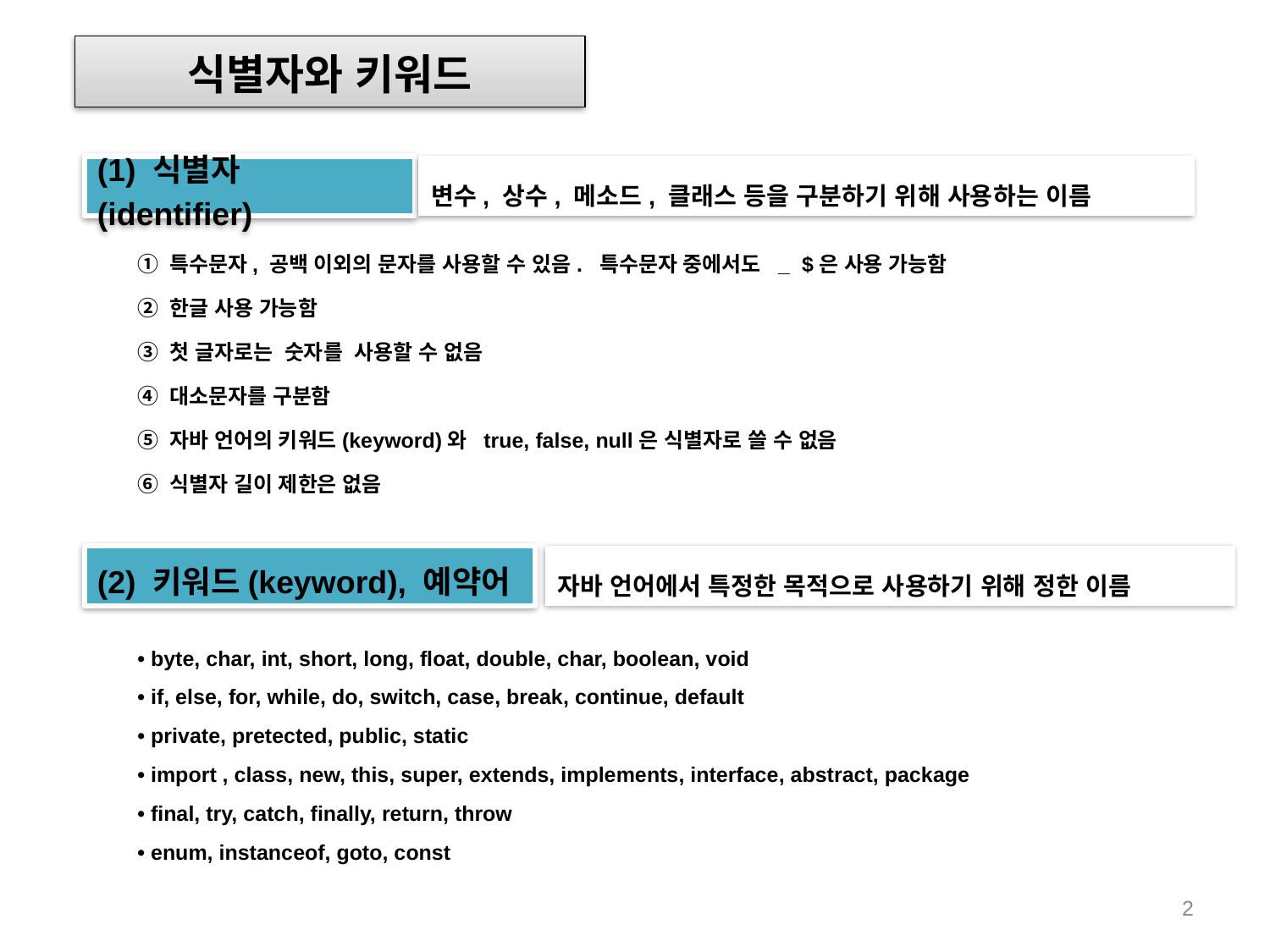

식별자와 키워드
(1) 식별자(identifier)
변수, 상수, 메소드, 클래스 등을 구분하기 위해 사용하는 이름
① 특수문자, 공백 이외의 문자를 사용할 수 있음.  특수문자 중에서도  _  $은 사용 가능함
② 한글 사용 가능함
③ 첫 글자로는  숫자를  사용할 수 없음
④ 대소문자를 구분함
⑤ 자바 언어의 키워드(keyword)와  true, false, null은 식별자로 쓸 수 없음
⑥ 식별자 길이 제한은 없음
(2) 키워드(keyword), 예약어
자바 언어에서 특정한 목적으로 사용하기 위해 정한 이름
• byte, char, int, short, long, float, double, char, boolean, void
• if, else, for, while, do, switch, case, break, continue, default
• private, pretected, public, static
• import , class, new, this, super, extends, implements, interface, abstract, package
• final, try, catch, finally, return, throw
• enum, instanceof, goto, const
2